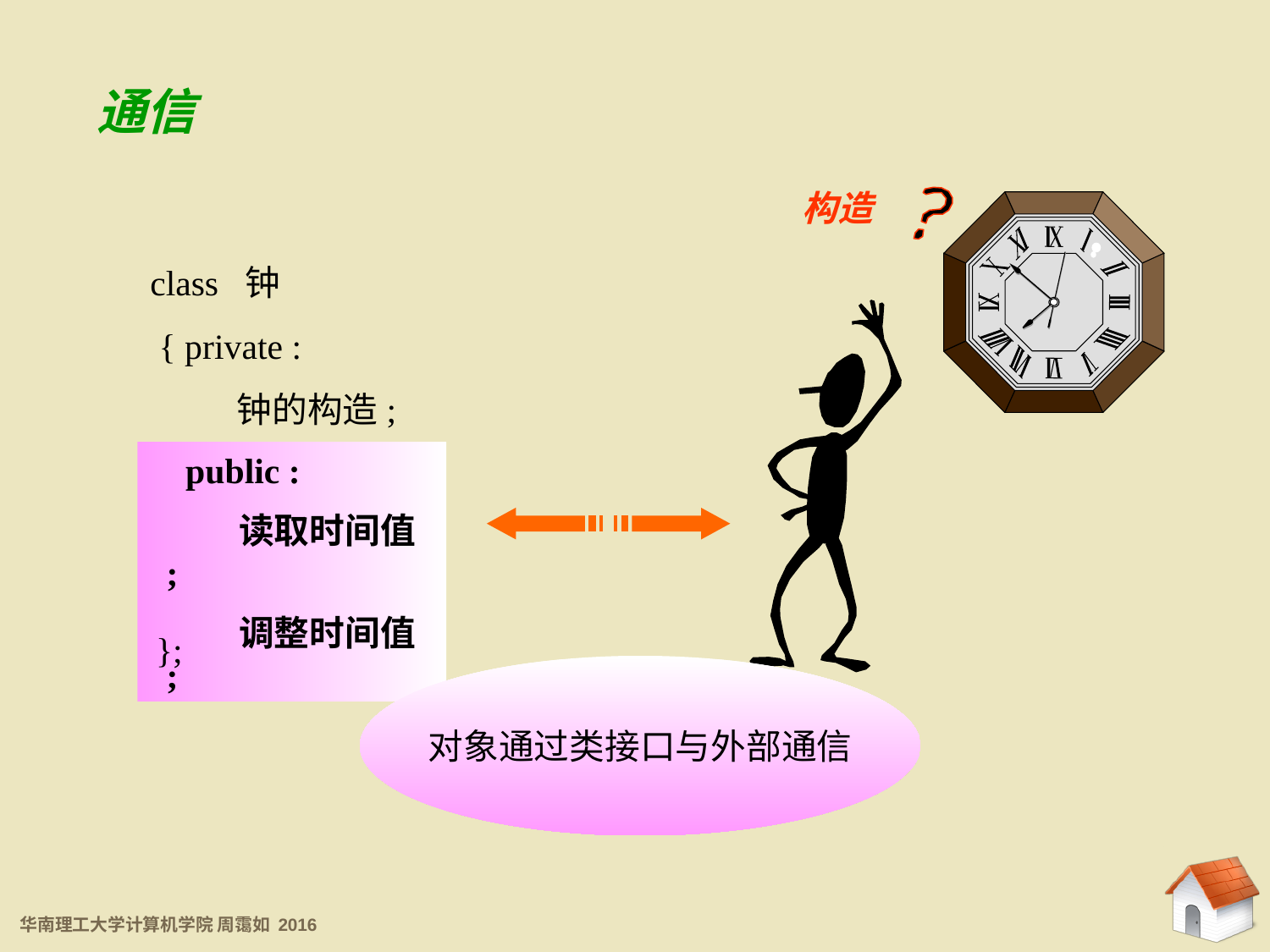

通信
6.1  类与对象
构造

class  钟
 { private :
          钟的构造;
    public :
          读取时间值 ;
          调整时间值 ;
};

对象通过类接口与外部通信